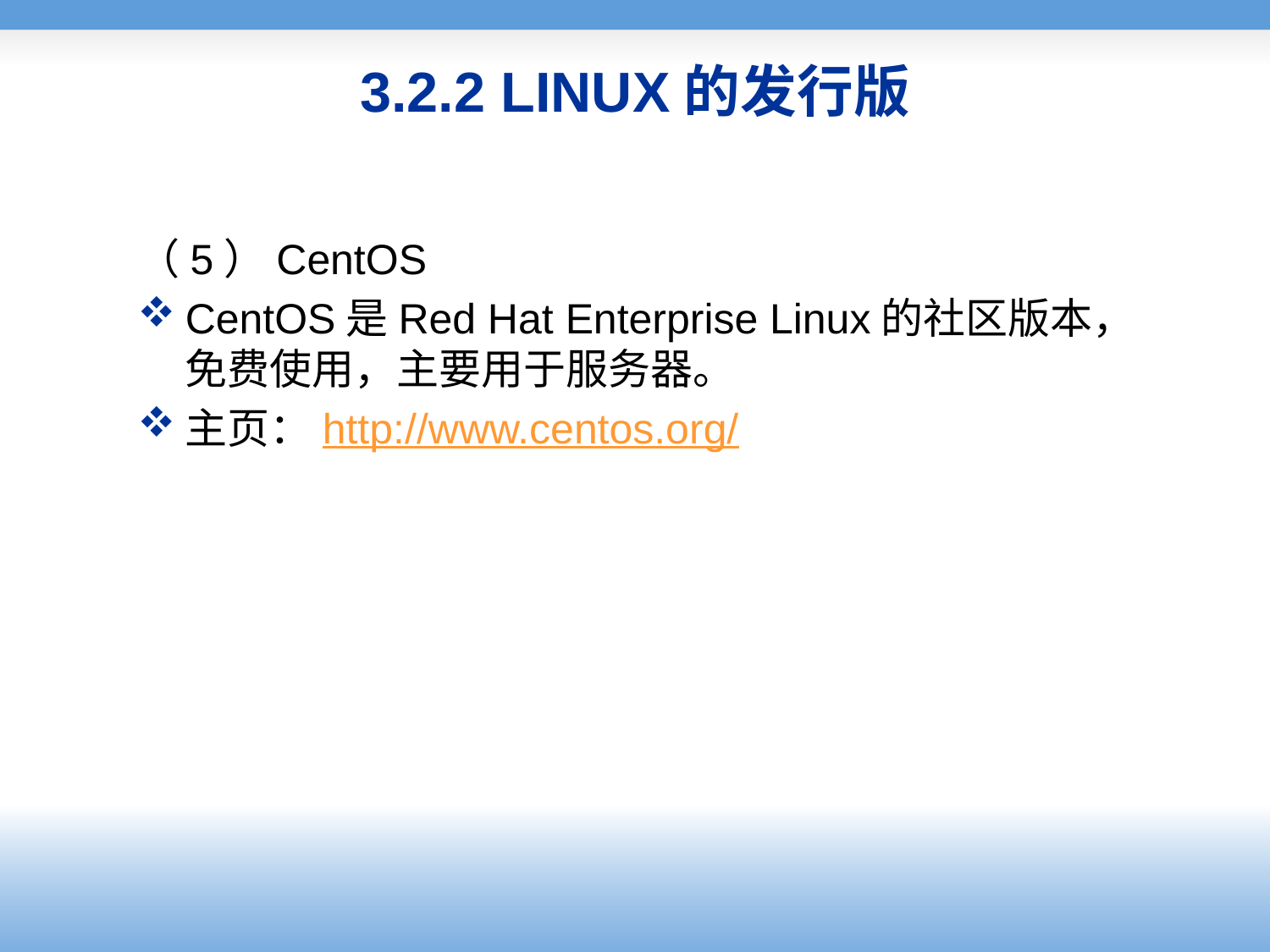

# 3.2.2 LINUX的发行版
（5）CentOS
CentOS是Red Hat Enterprise Linux的社区版本，免费使用，主要用于服务器。
主页：http://www.centos.org/